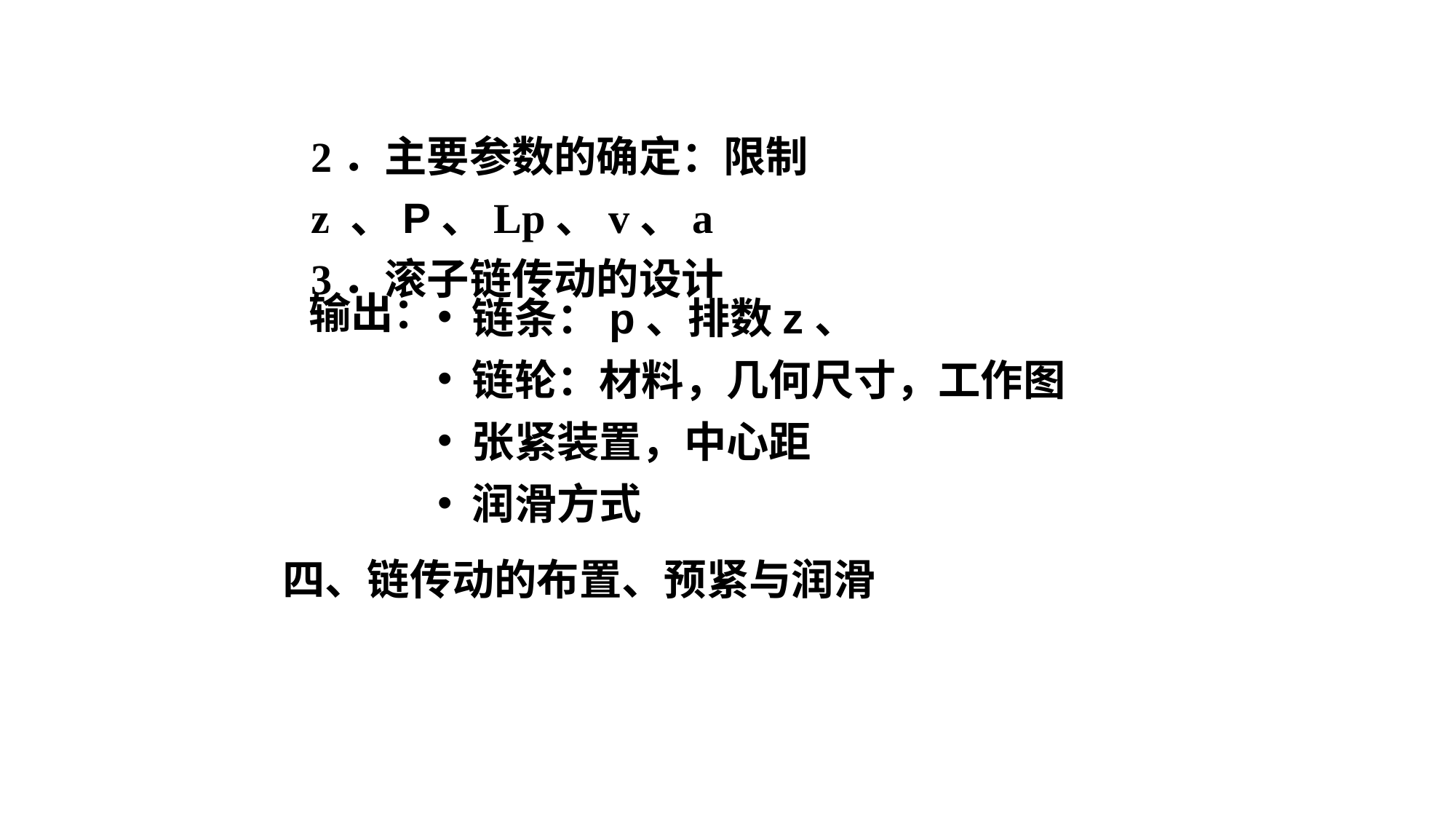

2．主要参数的确定：限制z 、P、Lp、v、a
3．滚子链传动的设计
输出：
 链条：p、排数z、
 链轮：材料，几何尺寸，工作图
 张紧装置，中心距
 润滑方式
四、链传动的布置、预紧与润滑